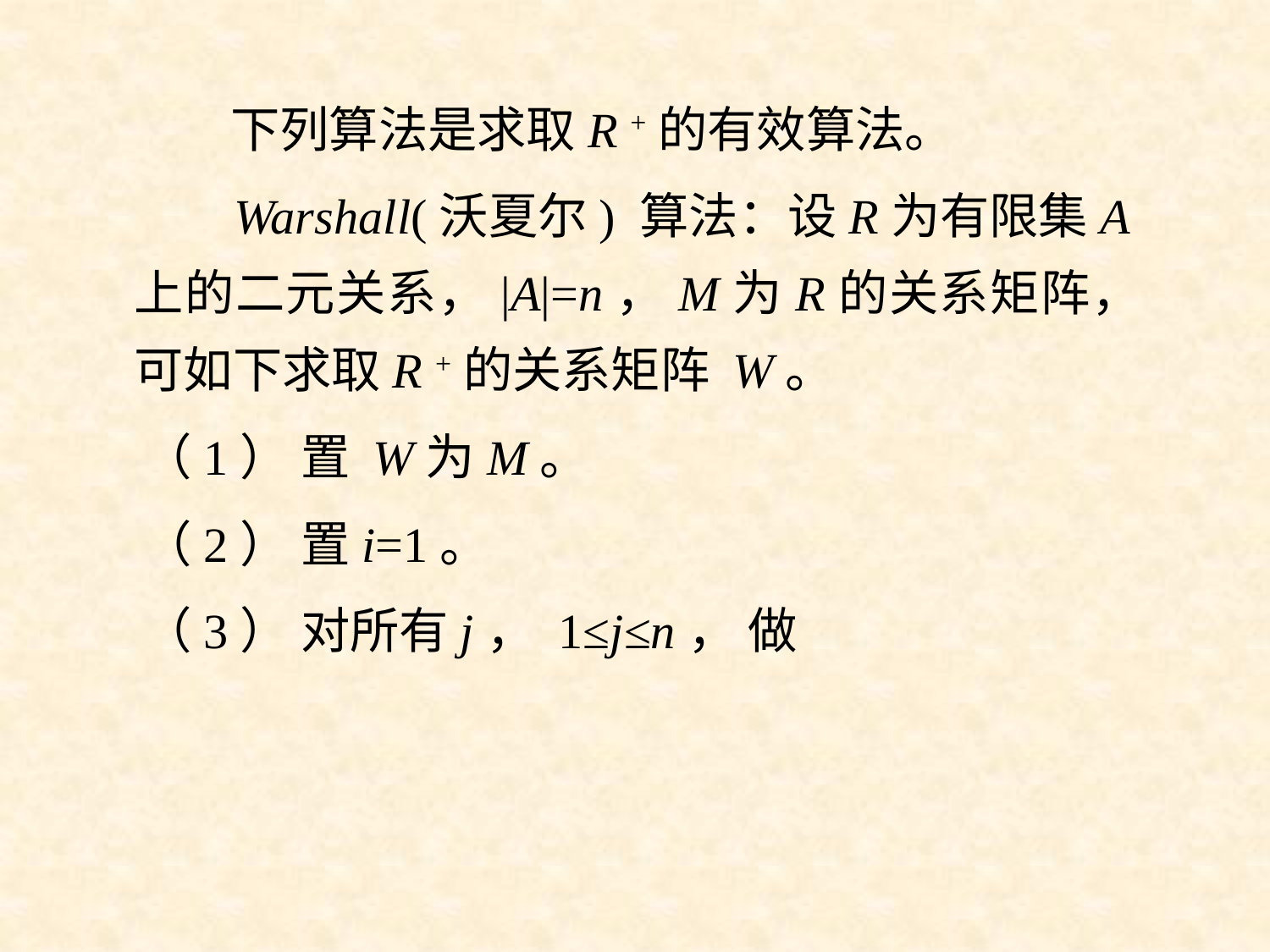

下列算法是求取R +的有效算法。
            Warshall(沃夏尔) 算法：设R为有限集A上的二元关系，|A|=n，M为R的关系矩阵，可如下求取R +的关系矩阵 W。
    （1） 置 W为M。
    （2） 置i=1。
    （3） 对所有j， 1≤j≤n， 做